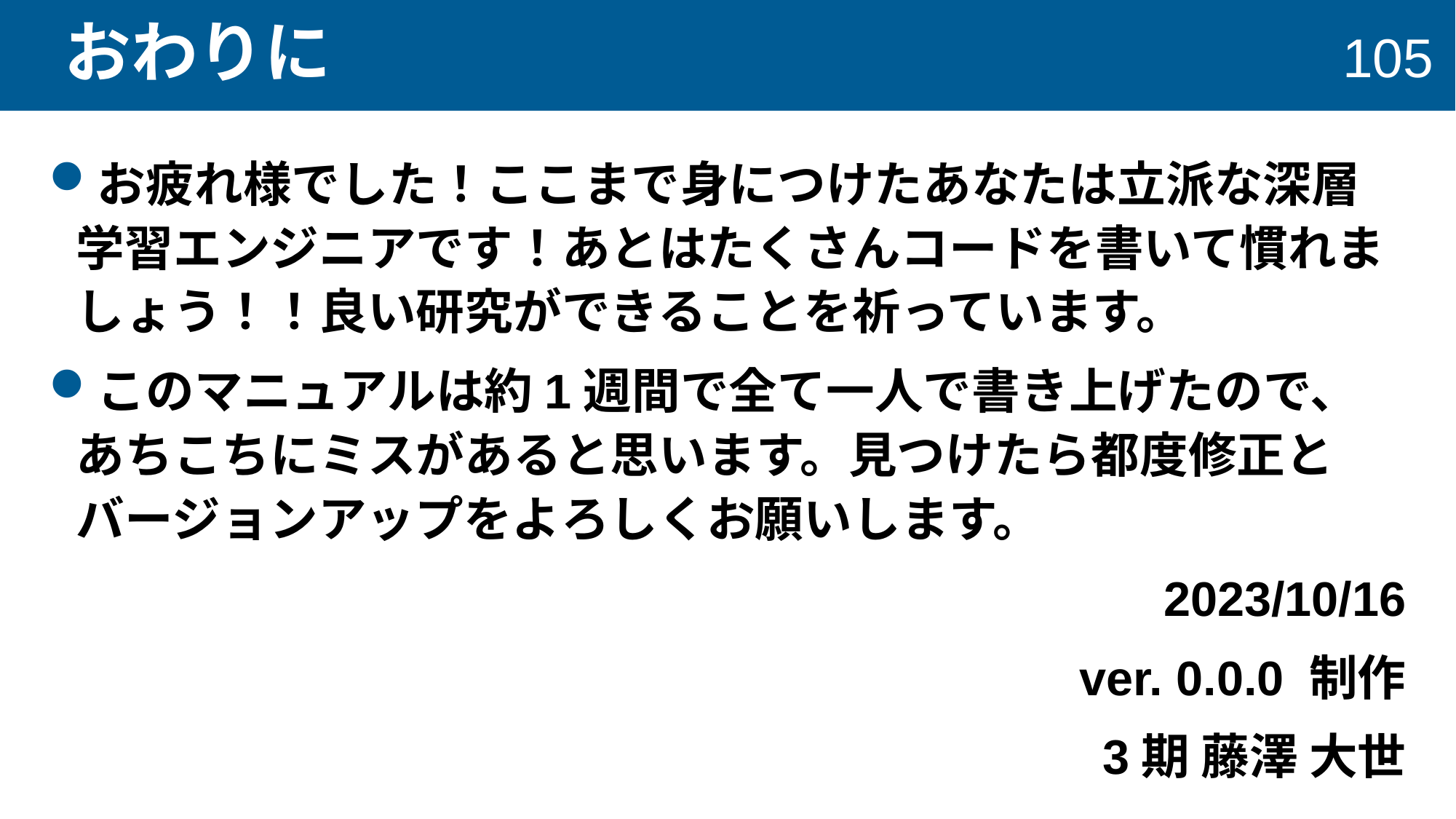

# おわりに
105
お疲れ様でした！ここまで身につけたあなたは立派な深層学習エンジニアです！あとはたくさんコードを書いて慣れましょう！！良い研究ができることを祈っています。
このマニュアルは約1週間で全て一人で書き上げたので、あちこちにミスがあると思います。見つけたら都度修正とバージョンアップをよろしくお願いします。
2023/10/16
ver. 0.0.0 制作
3期 藤澤 大世